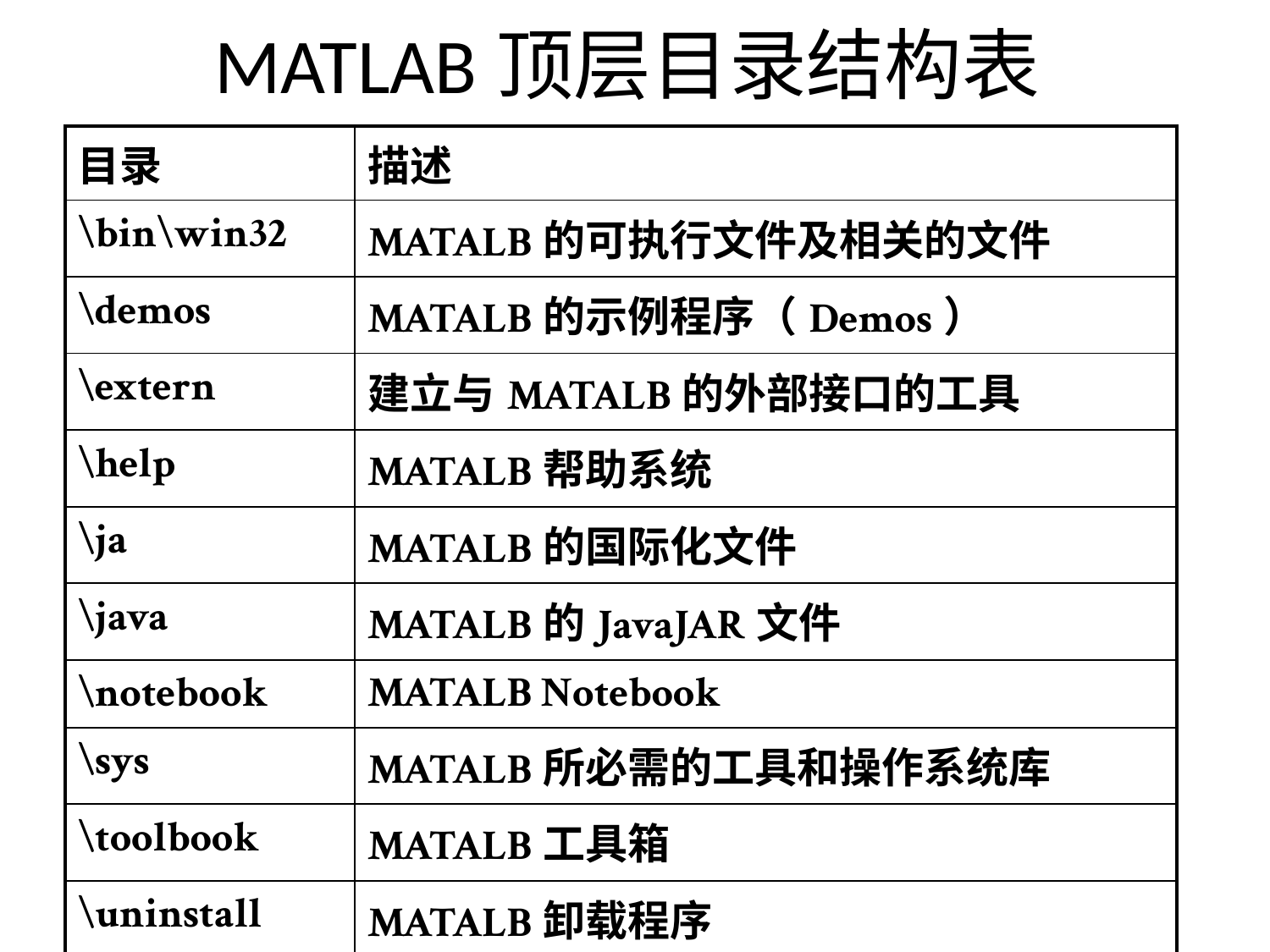

# MATLAB顶层目录结构表
| 目录 | 描述 |
| --- | --- |
| \bin\win32 | MATALB的可执行文件及相关的文件 |
| \demos | MATALB的示例程序（Demos） |
| \extern | 建立与MATALB的外部接口的工具 |
| \help | MATALB帮助系统 |
| \ja | MATALB的国际化文件 |
| \java | MATALB的JavaJAR文件 |
| \notebook | MATALB Notebook |
| \sys | MATALB所必需的工具和操作系统库 |
| \toolbook | MATALB工具箱 |
| \uninstall | MATALB卸载程序 |
| \work | 缺省的初始化时的当前工作目录 |